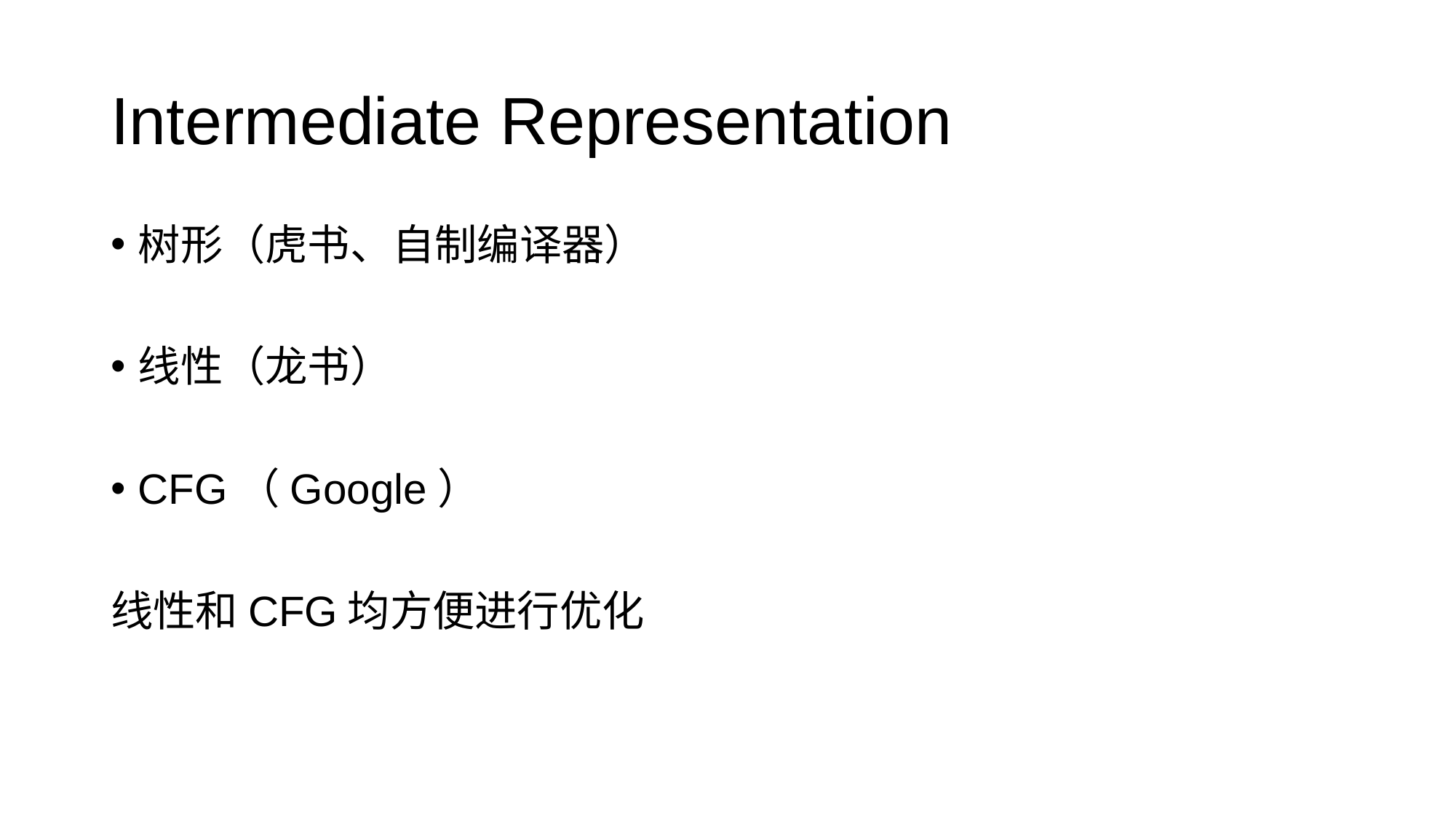

# Intermediate Representation
树形（虎书、自制编译器）

线性（龙书）

CFG（Google）

线性和CFG均方便进行优化